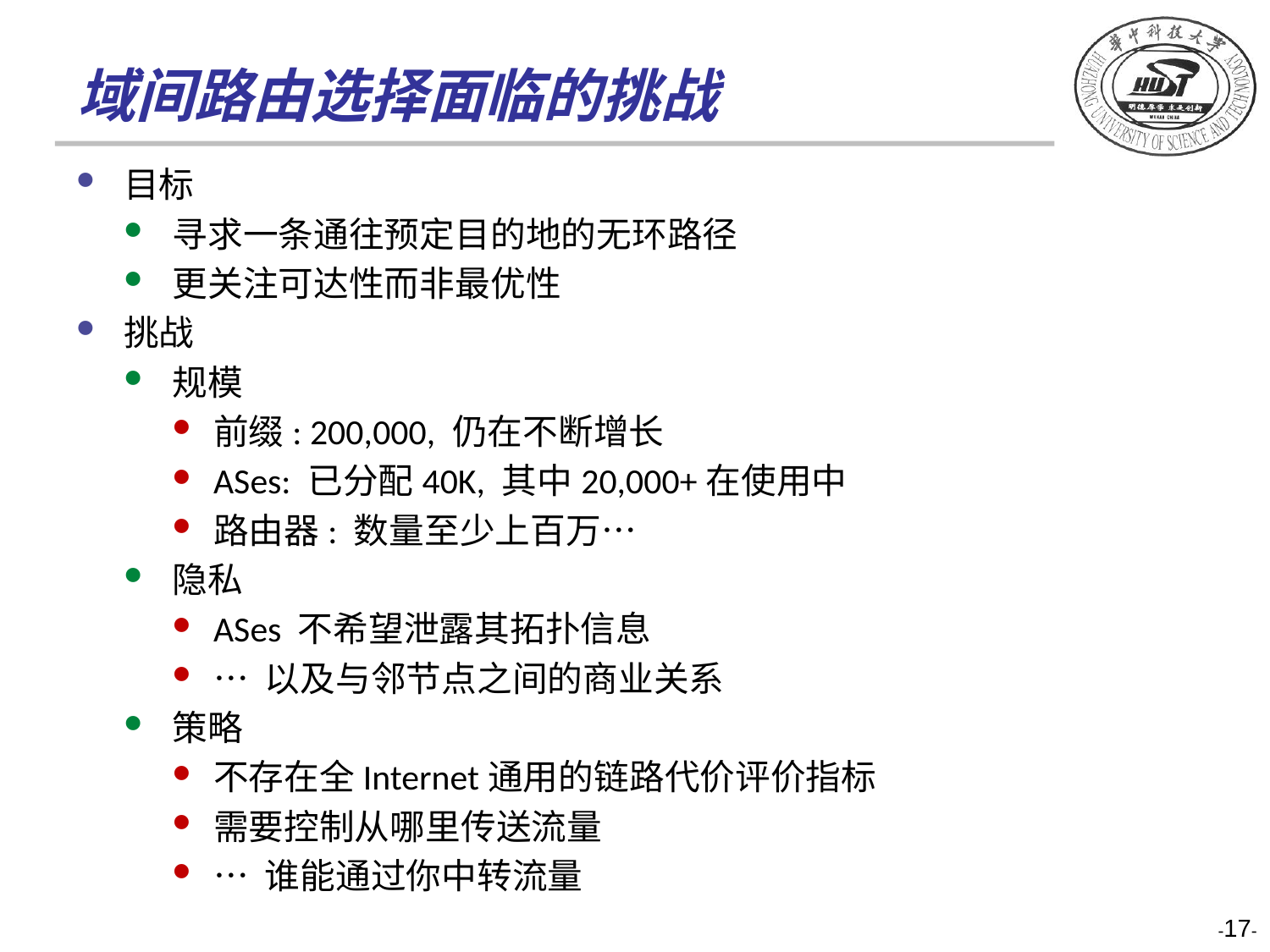

# 域间路由选择面临的挑战
目标
寻求一条通往预定目的地的无环路径
更关注可达性而非最优性
挑战
规模
前缀: 200,000, 仍在不断增长
ASes: 已分配40K, 其中20,000+在使用中
路由器: 数量至少上百万…
隐私
ASes 不希望泄露其拓扑信息
… 以及与邻节点之间的商业关系
策略
不存在全Internet通用的链路代价评价指标
需要控制从哪里传送流量
… 谁能通过你中转流量
-17-